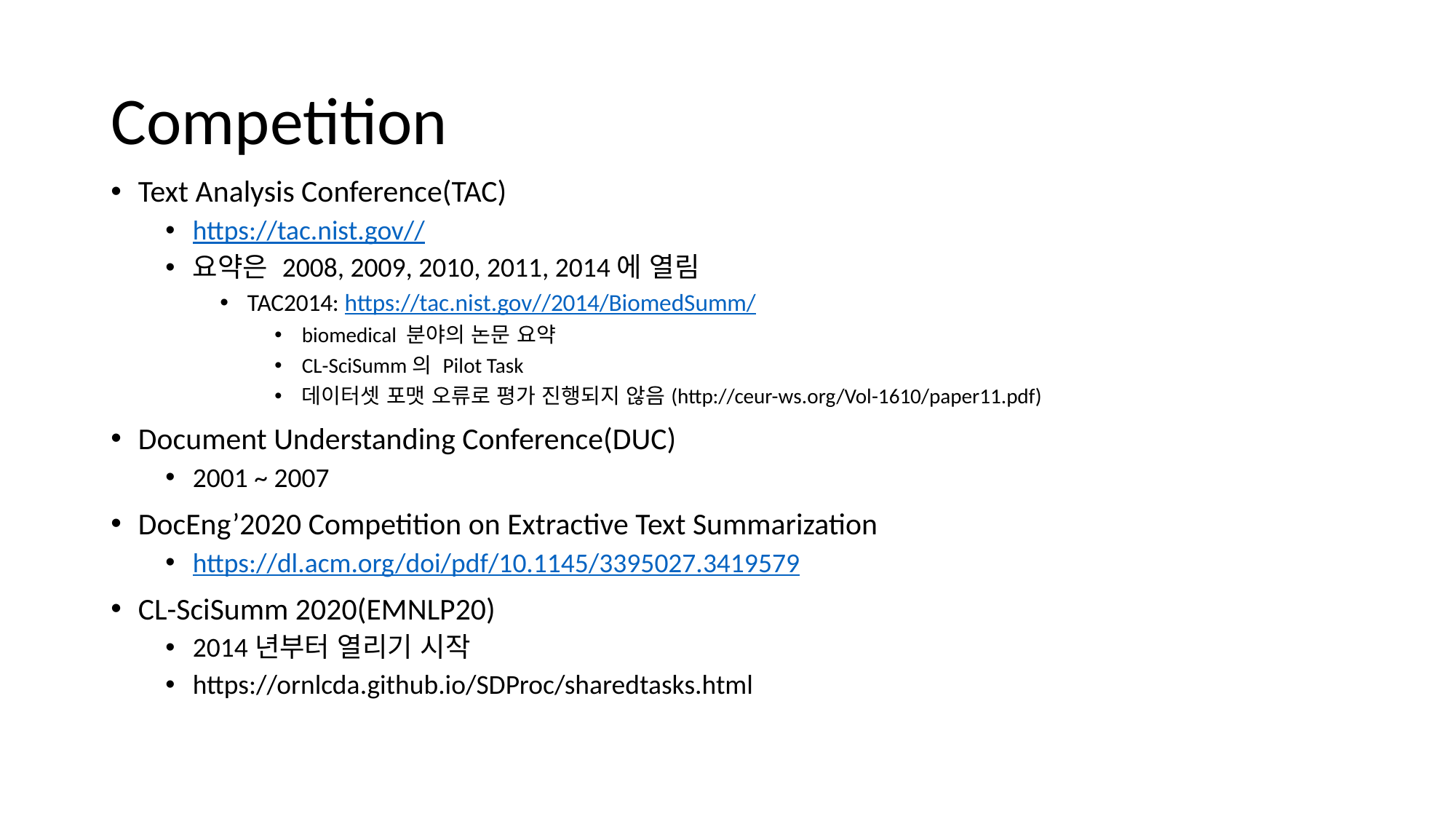

# Competition
Text Analysis Conference(TAC)
https://tac.nist.gov//
요약은 2008, 2009, 2010, 2011, 2014에 열림
TAC2014: https://tac.nist.gov//2014/BiomedSumm/
biomedical 분야의 논문 요약
CL-SciSumm의 Pilot Task
데이터셋 포맷 오류로 평가 진행되지 않음(http://ceur-ws.org/Vol-1610/paper11.pdf)
Document Understanding Conference(DUC)
2001 ~ 2007
DocEng’2020 Competition on Extractive Text Summarization
https://dl.acm.org/doi/pdf/10.1145/3395027.3419579
CL-SciSumm 2020(EMNLP20)
2014년부터 열리기 시작
https://ornlcda.github.io/SDProc/sharedtasks.html